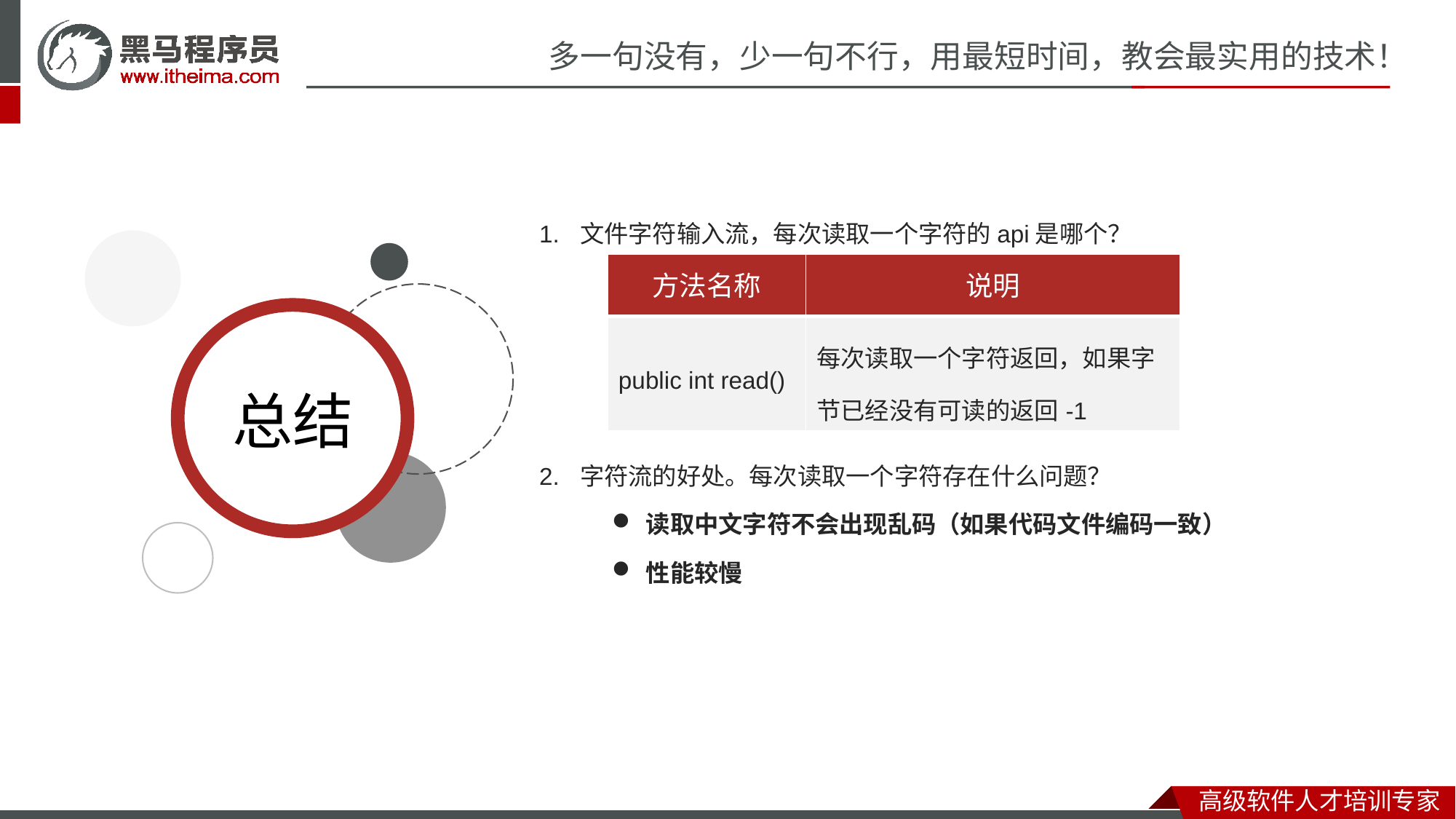

文件字符输入流，每次读取一个字符的api是哪个？

字符流的好处。每次读取一个字符存在什么问题？
读取中文字符不会出现乱码（如果代码文件编码一致）
性能较慢
| 方法名称 | 说明 |
| --- | --- |
| public int read() | 每次读取一个字符返回，如果字节已经没有可读的返回-1 |